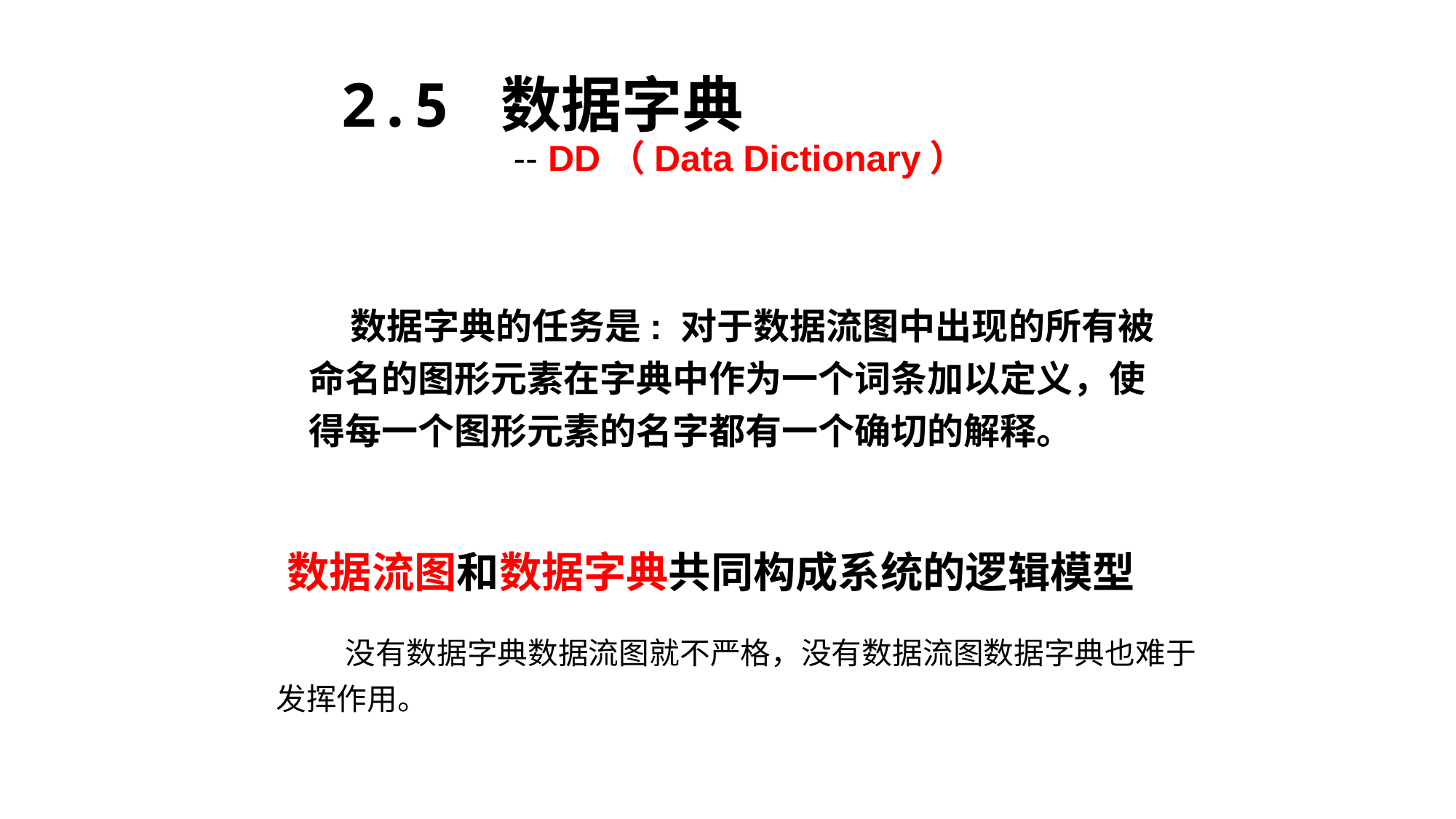

# 2.5 数据字典 -- DD（Data Dictionary）
    数据字典的任务是: 对于数据流图中出现的所有被命名的图形元素在字典中作为一个词条加以定义，使得每一个图形元素的名字都有一个确切的解释。
   数据流图和数据字典共同构成系统的逻辑模型
         没有数据字典数据流图就不严格，没有数据流图数据字典也难于发挥作用。